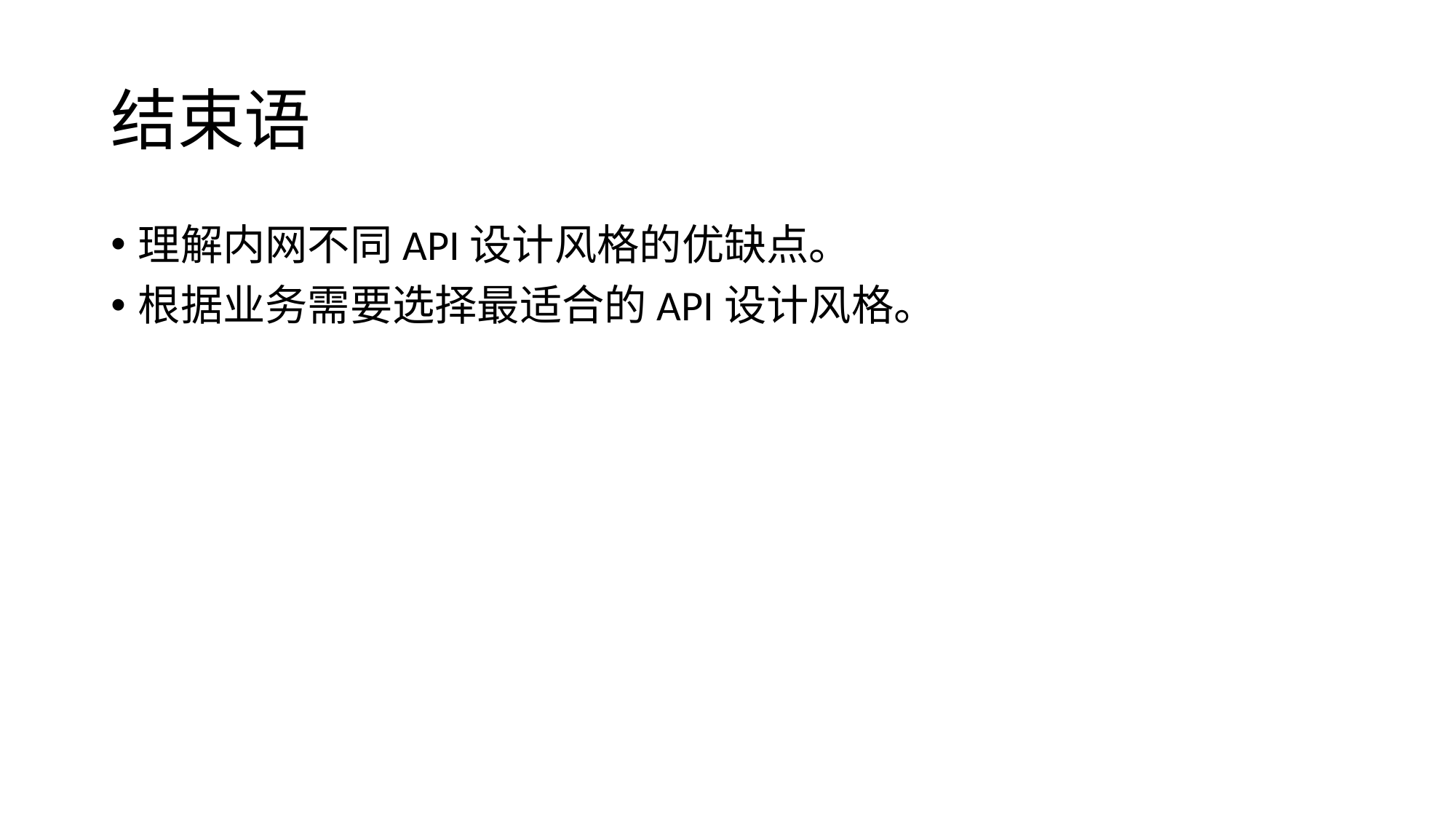

# 结束语
理解内网不同API设计风格的优缺点。
根据业务需要选择最适合的API设计风格。